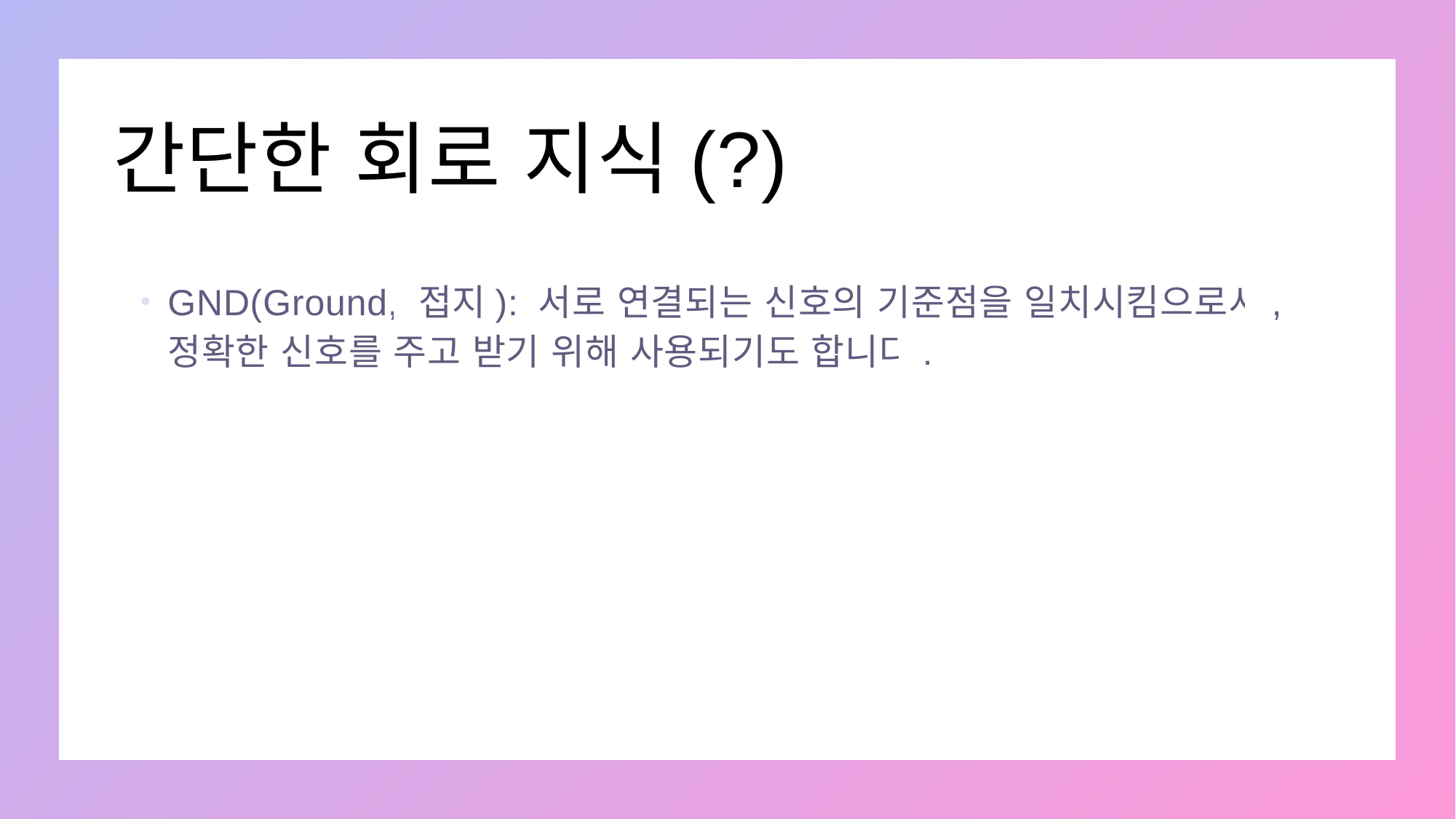

# 간단한 회로 지식(?)
GND(Ground, 접지): 서로 연결되는 신호의 기준점을 일치시킴으로서, 정확한 신호를 주고 받기 위해 사용되기도 합니다.